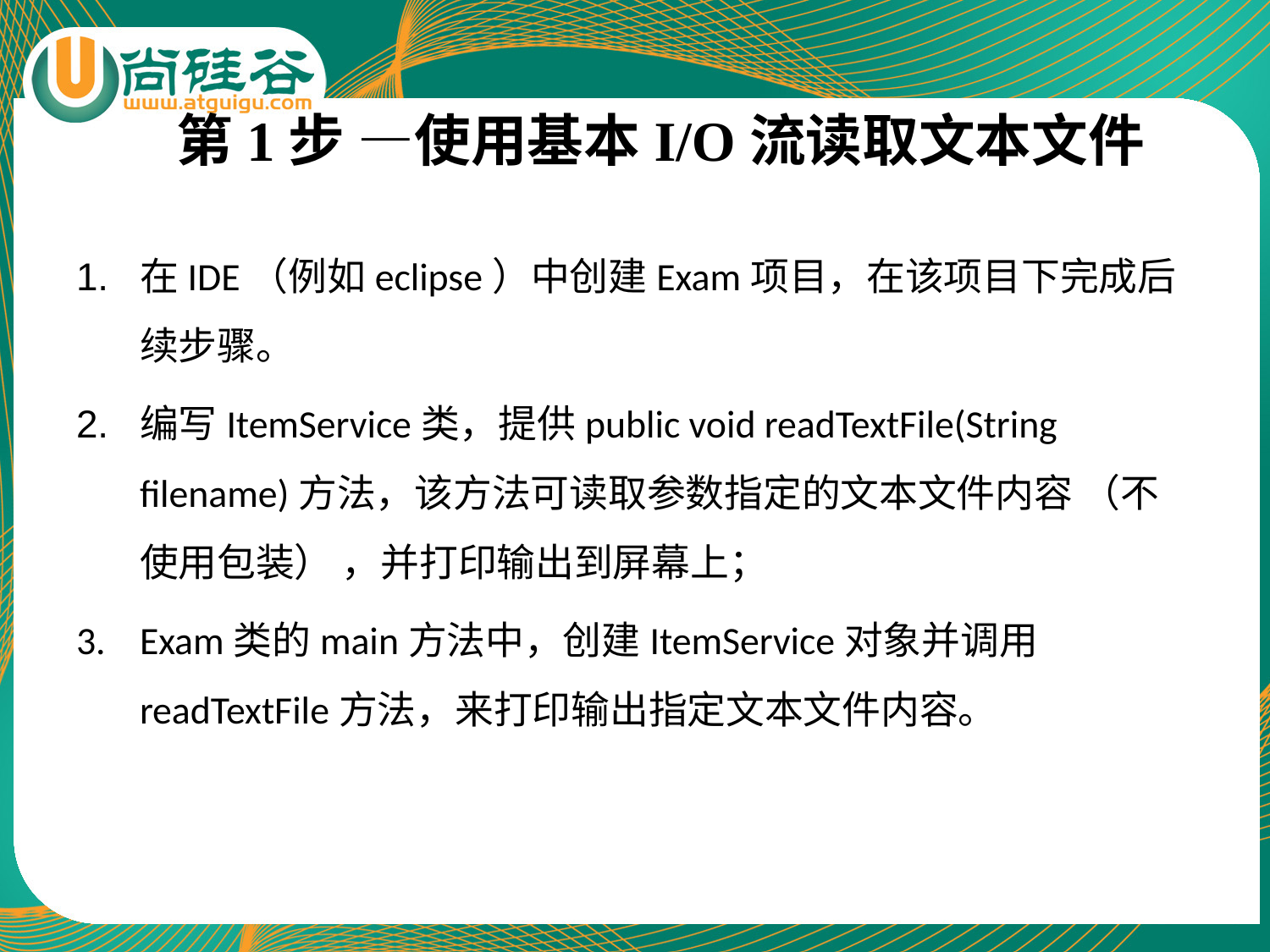

# 第1步 —使用基本I/O流读取文本文件
在IDE（例如eclipse）中创建Exam项目，在该项目下完成后续步骤。
编写ItemService类，提供public void readTextFile(String filename)方法，该方法可读取参数指定的文本文件内容 （不使用包装） ，并打印输出到屏幕上；
Exam类的main方法中，创建ItemService对象并调用 readTextFile方法，来打印输出指定文本文件内容。